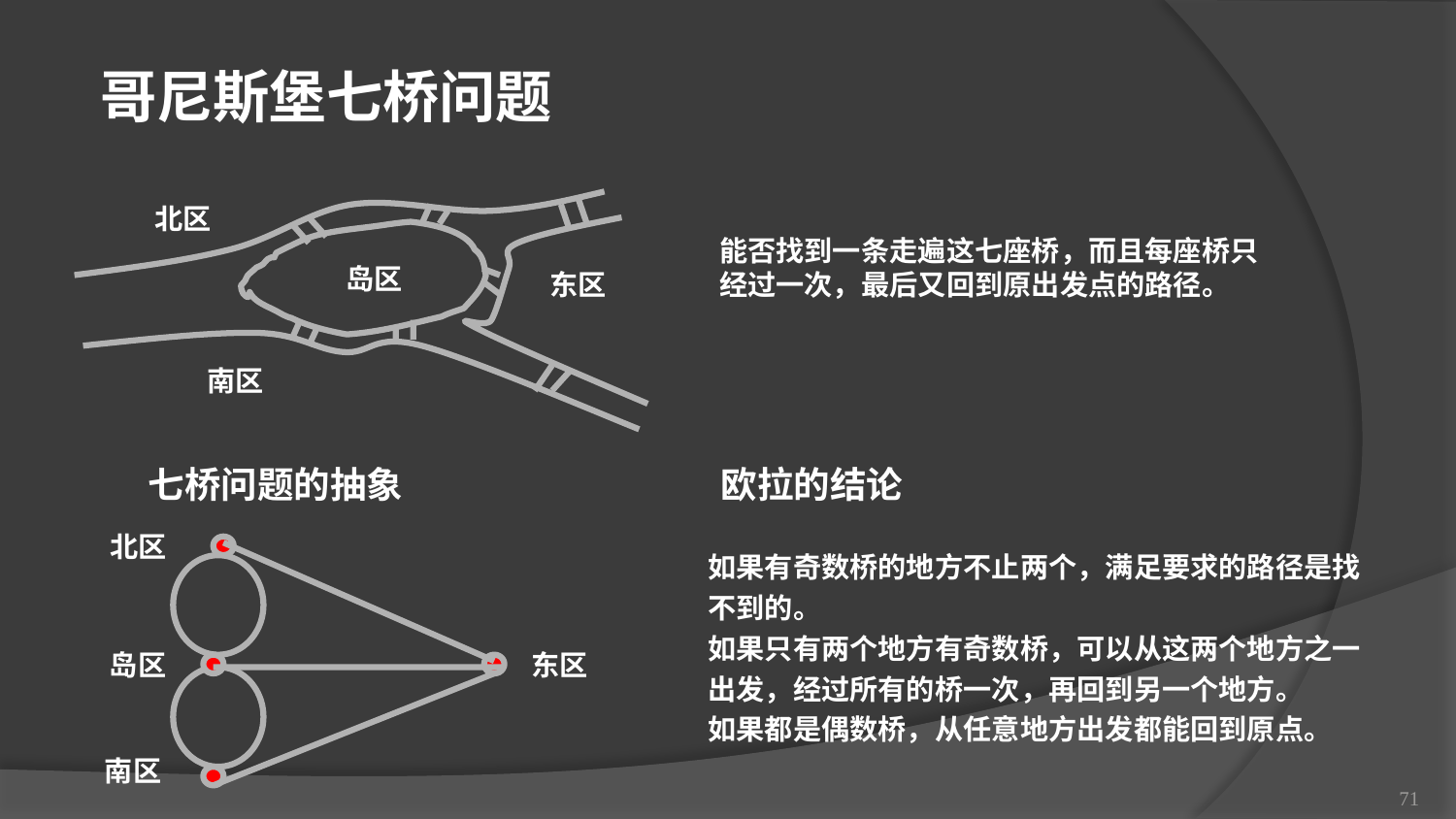

哥尼斯堡七桥问题

北区

岛区
东区

南区

能否找到一条走遍这七座桥，而且每座桥只经过一次，最后又回到原出发点的路径。
七桥问题的抽象
欧拉的结论

北区

岛区
东区

南区

如果有奇数桥的地方不止两个，满足要求的路径是找不到的。
如果只有两个地方有奇数桥，可以从这两个地方之一出发，经过所有的桥一次，再回到另一个地方。
如果都是偶数桥，从任意地方出发都能回到原点。
71